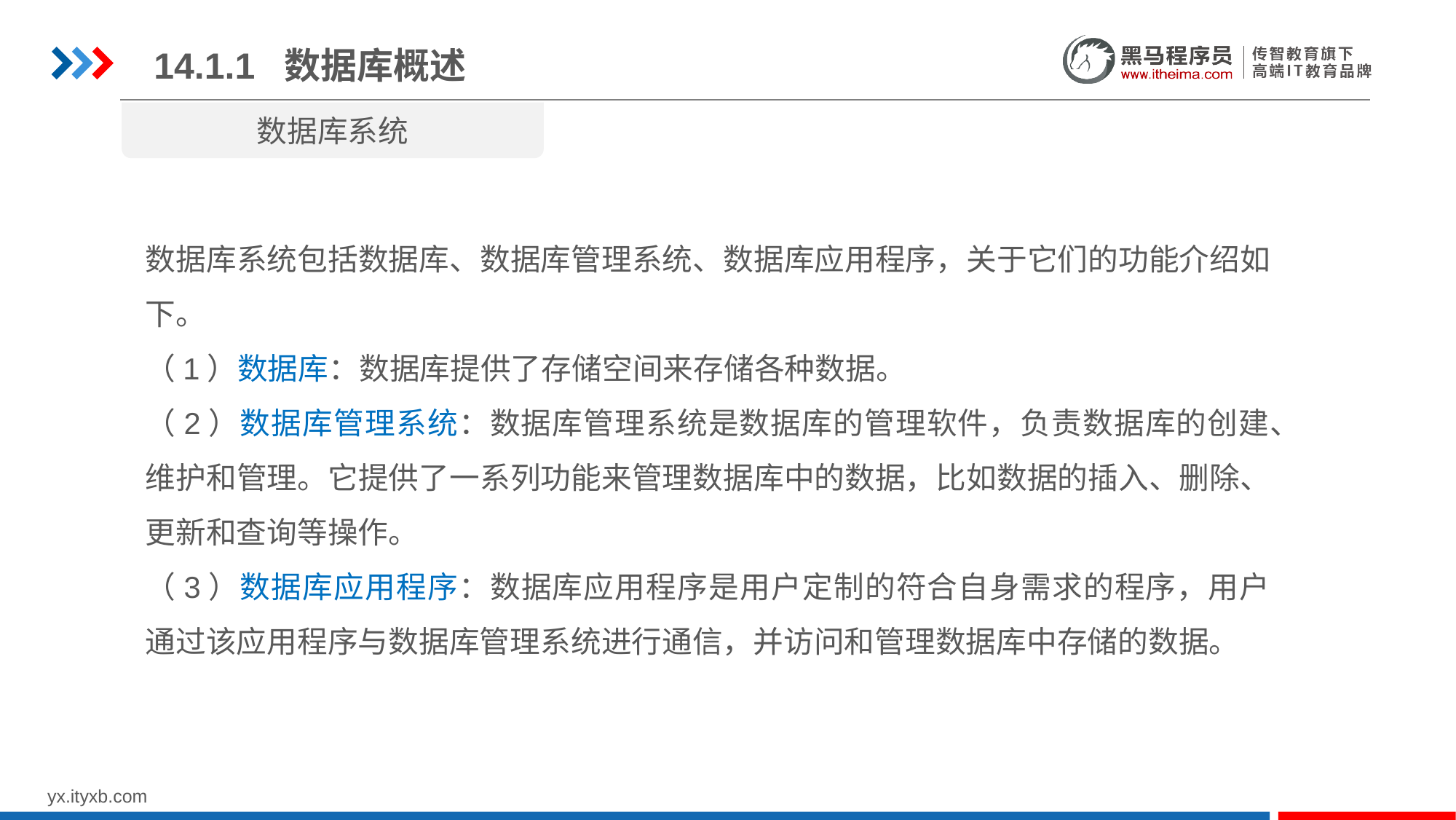

14.1.1  数据库概述

数据库系统
数据库系统包括数据库、数据库管理系统、数据库应用程序，关于它们的功能介绍如下。
（1）数据库：数据库提供了存储空间来存储各种数据。
（2）数据库管理系统：数据库管理系统是数据库的管理软件，负责数据库的创建、维护和管理。它提供了一系列功能来管理数据库中的数据，比如数据的插入、删除、更新和查询等操作。
（3）数据库应用程序：数据库应用程序是用户定制的符合自身需求的程序，用户通过该应用程序与数据库管理系统进行通信，并访问和管理数据库中存储的数据。